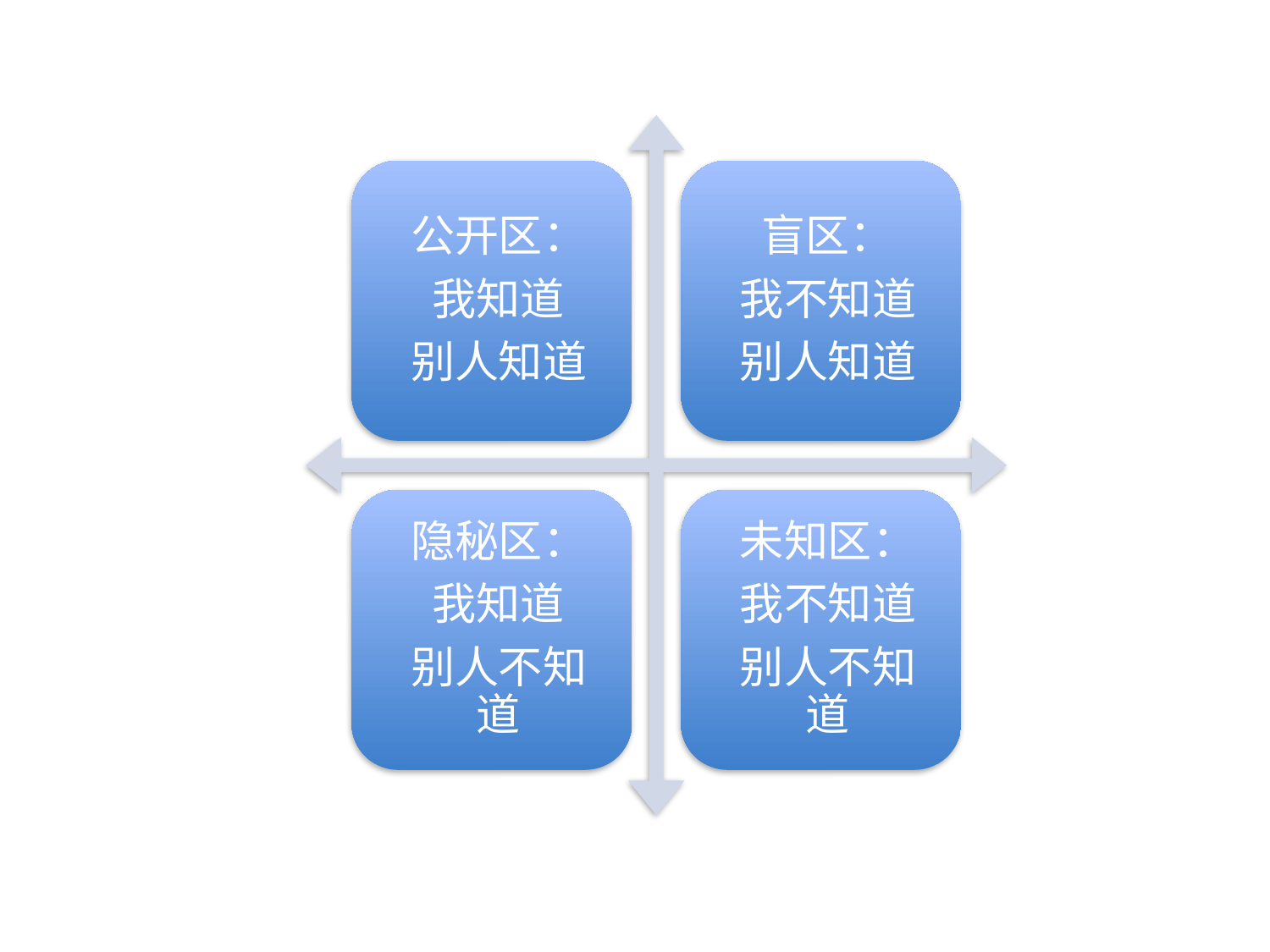

公开区：
我知道
别人知道
盲区：
我不知道
别人知道
隐秘区：
我知道
别人不知道
未知区：
我不知道
别人不知道